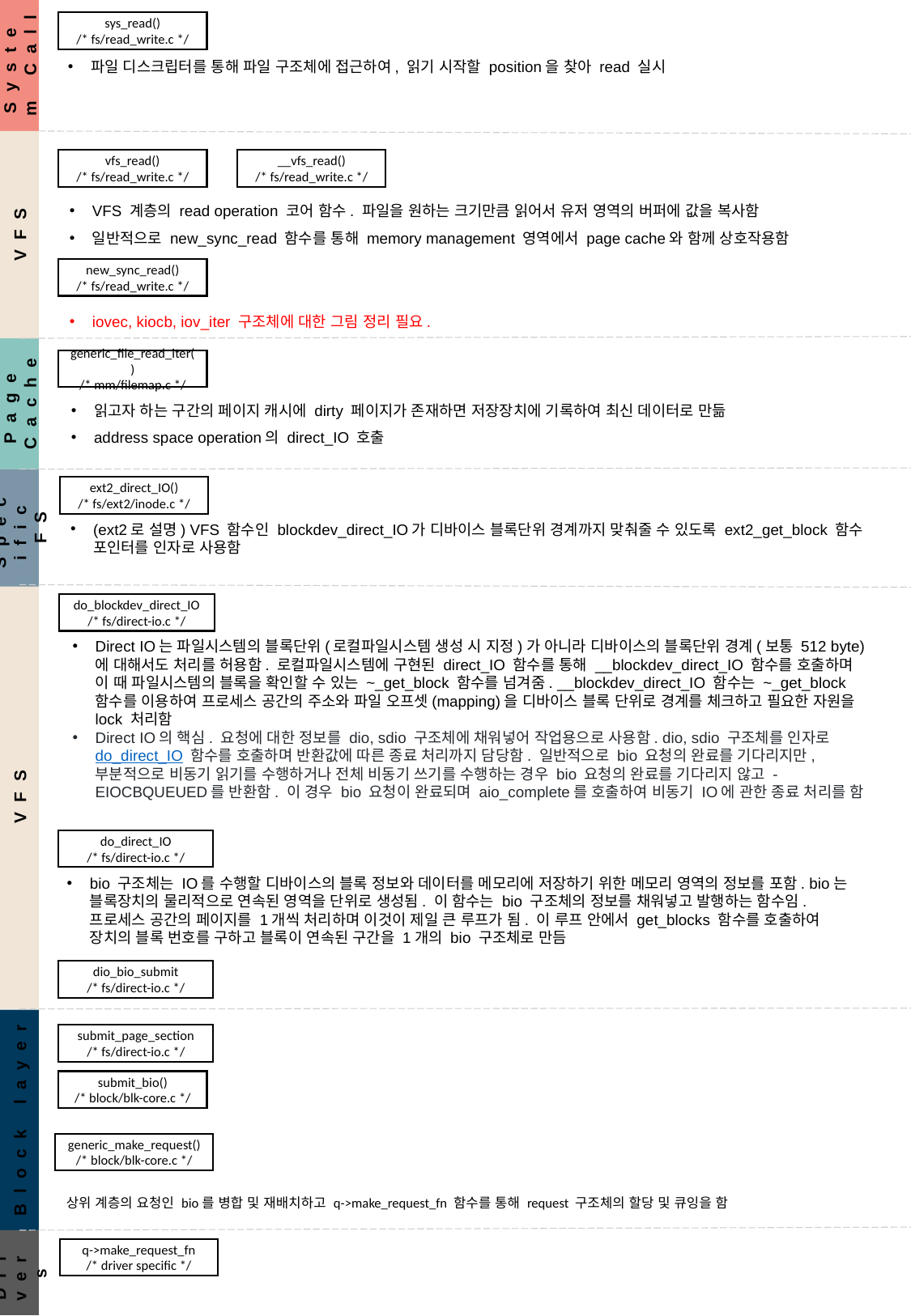

System Call
sys_read()
/* fs/read_write.c */
파일 디스크립터를 통해 파일 구조체에 접근하여, 읽기 시작할 position을 찾아 read 실시
VFS
vfs_read()
/* fs/read_write.c */
__vfs_read()
/* fs/read_write.c */
VFS 계층의 read operation 코어 함수. 파일을 원하는 크기만큼 읽어서 유저 영역의 버퍼에 값을 복사함
일반적으로 new_sync_read 함수를 통해 memory management 영역에서 page cache와 함께 상호작용함
new_sync_read()
/* fs/read_write.c */
iovec, kiocb, iov_iter 구조체에 대한 그림 정리 필요.
Page Cache
generic_file_read_iter()
/* mm/filemap.c */
읽고자 하는 구간의 페이지 캐시에 dirty 페이지가 존재하면 저장장치에 기록하여 최신 데이터로 만듦
address space operation의 direct_IO 호출
Specific FS
ext2_direct_IO()
/* fs/ext2/inode.c */
(ext2로 설명) VFS 함수인 blockdev_direct_IO가 디바이스 블록단위 경계까지 맞춰줄 수 있도록 ext2_get_block 함수 포인터를 인자로 사용함
VFS
do_blockdev_direct_IO
/* fs/direct-io.c */
Direct IO는 파일시스템의 블록단위(로컬파일시스템 생성 시 지정)가 아니라 디바이스의 블록단위 경계(보통 512 byte)에 대해서도 처리를 허용함. 로컬파일시스템에 구현된 direct_IO 함수를 통해 __blockdev_direct_IO 함수를 호출하며 이 때 파일시스템의 블록을 확인할 수 있는 ~_get_block 함수를 넘겨줌. __blockdev_direct_IO 함수는 ~_get_block 함수를 이용하여 프로세스 공간의 주소와 파일 오프셋(mapping)을 디바이스 블록 단위로 경계를 체크하고 필요한 자원을 lock 처리함
Direct IO의 핵심. 요청에 대한 정보를 dio, sdio 구조체에 채워넣어 작업용으로 사용함. dio, sdio 구조체를 인자로 do_direct_IO 함수를 호출하며 반환값에 따른 종료 처리까지 담당함. 일반적으로 bio 요청의 완료를 기다리지만, 부분적으로 비동기 읽기를 수행하거나 전체 비동기 쓰기를 수행하는 경우 bio 요청의 완료를 기다리지 않고 -EIOCBQUEUED를 반환함. 이 경우 bio 요청이 완료되며 aio_complete를 호출하여 비동기 IO에 관한 종료 처리를 함
do_direct_IO
/* fs/direct-io.c */
bio 구조체는 IO를 수행할 디바이스의 블록 정보와 데이터를 메모리에 저장하기 위한 메모리 영역의 정보를 포함. bio는 블록장치의 물리적으로 연속된 영역을 단위로 생성됨. 이 함수는 bio 구조체의 정보를 채워넣고 발행하는 함수임. 프로세스 공간의 페이지를 1개씩 처리하며 이것이 제일 큰 루프가 됨. 이 루프 안에서 get_blocks 함수를 호출하여 장치의 블록 번호를 구하고 블록이 연속된 구간을 1개의 bio 구조체로 만듬
dio_bio_submit
/* fs/direct-io.c */
Block layer
submit_page_section
/* fs/direct-io.c */
submit_bio()
/* block/blk-core.c */
generic_make_request()
/* block/blk-core.c */
상위 계층의 요청인 bio를 병합 및 재배치하고 q->make_request_fn 함수를 통해 request 구조체의 할당 및 큐잉을 함
Drivers
q->make_request_fn
/* driver specific */